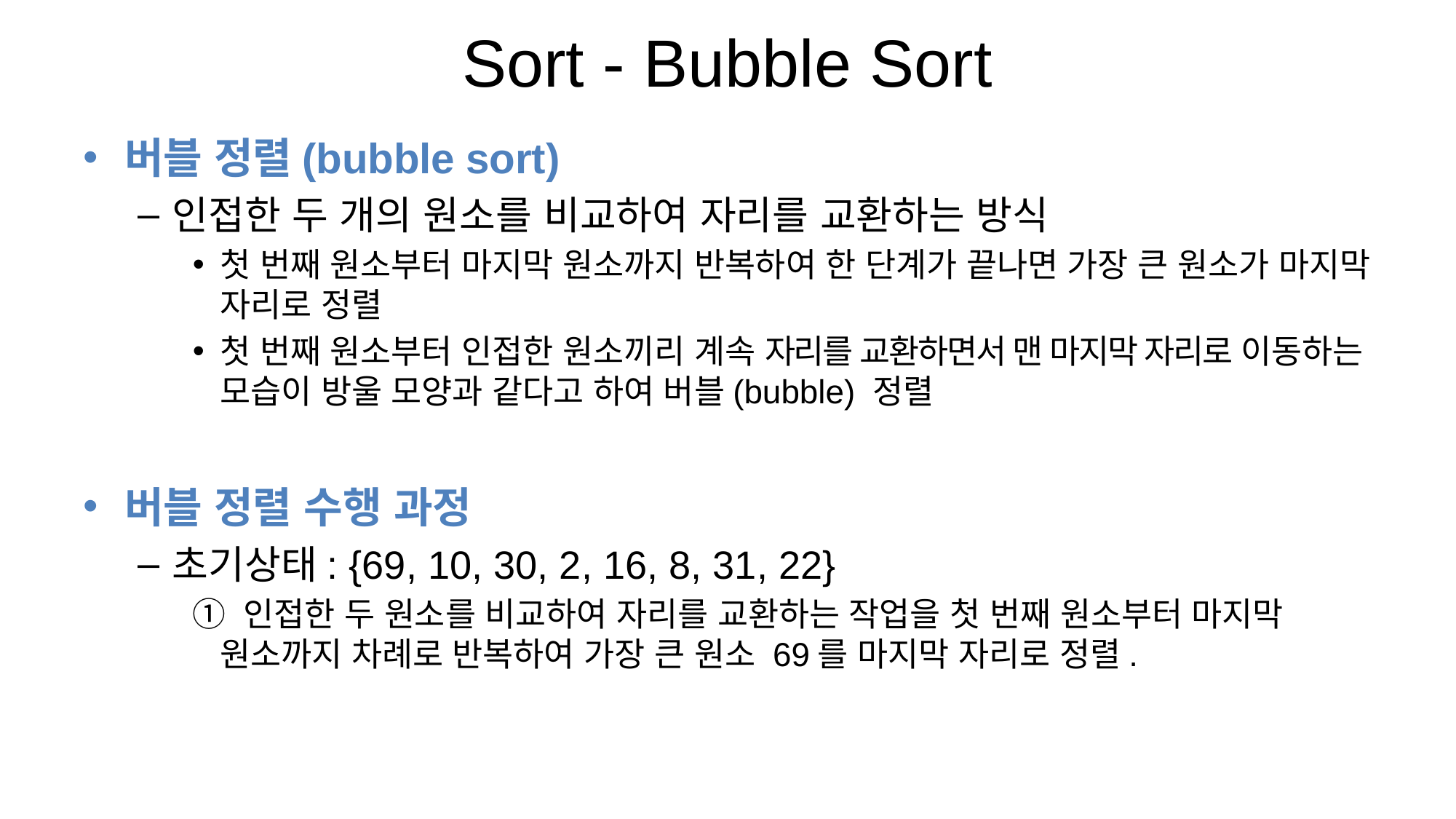

# Sort - Bubble Sort
버블 정렬(bubble sort)
인접한 두 개의 원소를 비교하여 자리를 교환하는 방식
첫 번째 원소부터 마지막 원소까지 반복하여 한 단계가 끝나면 가장 큰 원소가 마지막 자리로 정렬
첫 번째 원소부터 인접한 원소끼리 계속 자리를 교환하면서 맨 마지막 자리로 이동하는 모습이 방울 모양과 같다고 하여 버블(bubble) 정렬

버블 정렬 수행 과정
초기상태: {69, 10, 30, 2, 16, 8, 31, 22}
① 인접한 두 원소를 비교하여 자리를 교환하는 작업을 첫 번째 원소부터 마지막 원소까지 차례로 반복하여 가장 큰 원소 69를 마지막 자리로 정렬.